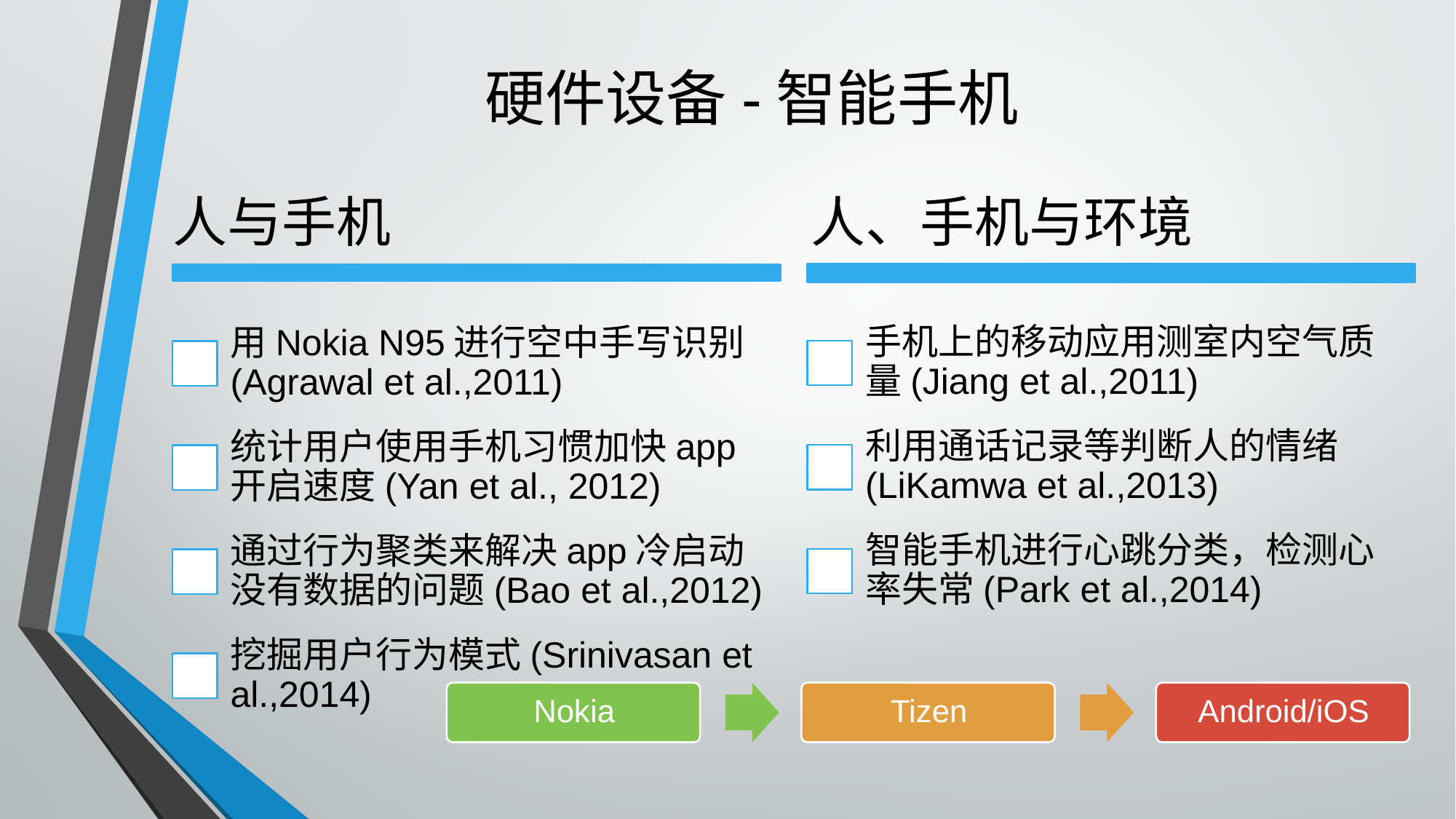

# 硬件设备-智能手机
人与手机
人、手机与环境

手机上的移动应用测室内空气质量(Jiang et al.,2011)
用Nokia N95进行空中手写识别(Agrawal et al.,2011)

利用通话记录等判断人的情绪(LiKamwa et al.,2013)
统计用户使用手机习惯加快app开启速度(Yan et al., 2012)

智能手机进行心跳分类，检测心率失常(Park et al.,2014)
通过行为聚类来解决app冷启动没有数据的问题(Bao et al.,2012)

挖掘用户行为模式(Srinivasan et al.,2014)

Nokia

Tizen

Android/iOS